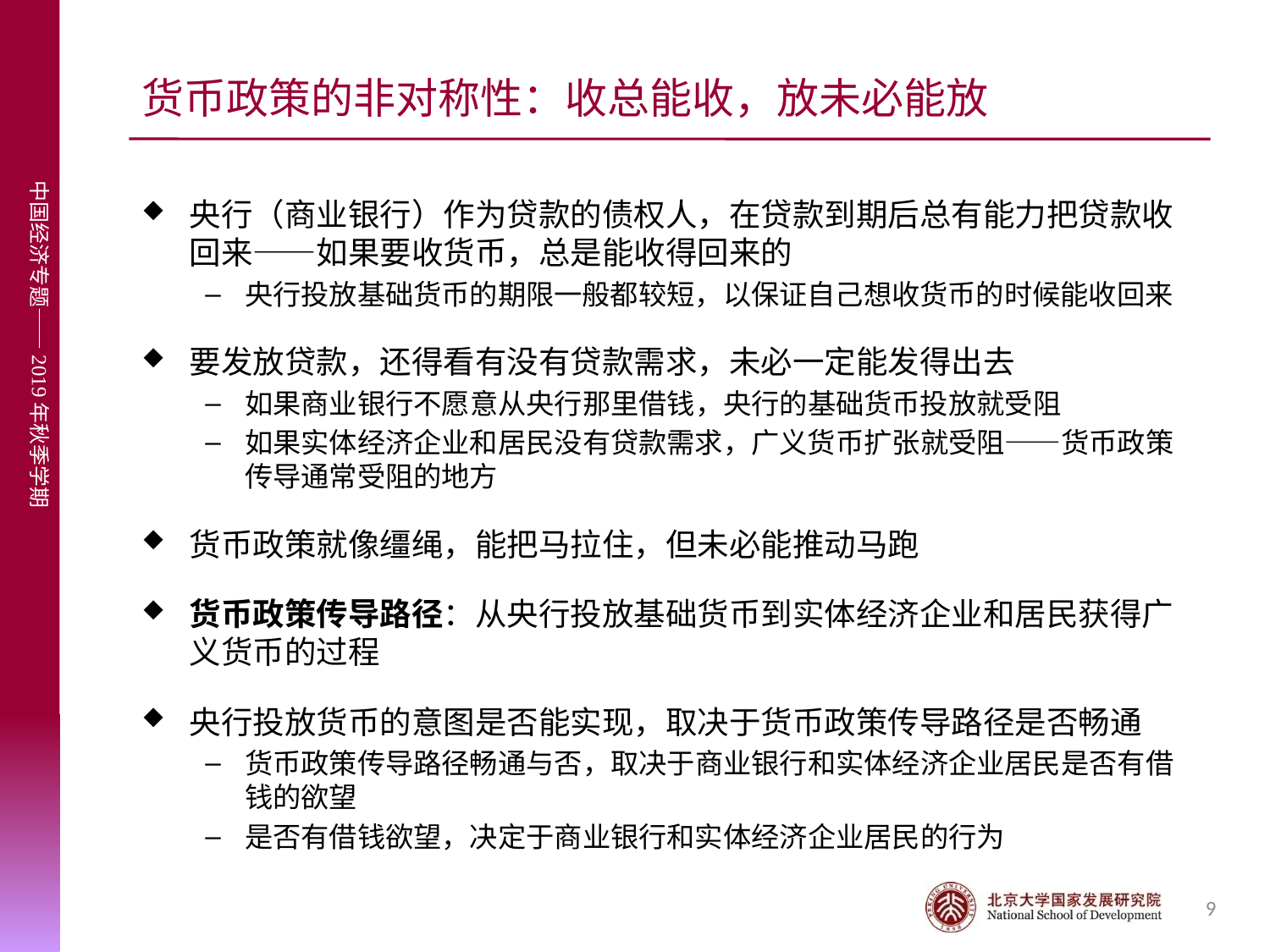

# 货币政策的非对称性：收总能收，放未必能放
央行（商业银行）作为贷款的债权人，在贷款到期后总有能力把贷款收回来——如果要收货币，总是能收得回来的
央行投放基础货币的期限一般都较短，以保证自己想收货币的时候能收回来
要发放贷款，还得看有没有贷款需求，未必一定能发得出去
如果商业银行不愿意从央行那里借钱，央行的基础货币投放就受阻
如果实体经济企业和居民没有贷款需求，广义货币扩张就受阻——货币政策传导通常受阻的地方
货币政策就像缰绳，能把马拉住，但未必能推动马跑
货币政策传导路径：从央行投放基础货币到实体经济企业和居民获得广义货币的过程
央行投放货币的意图是否能实现，取决于货币政策传导路径是否畅通
货币政策传导路径畅通与否，取决于商业银行和实体经济企业居民是否有借钱的欲望
是否有借钱欲望，决定于商业银行和实体经济企业居民的行为
9